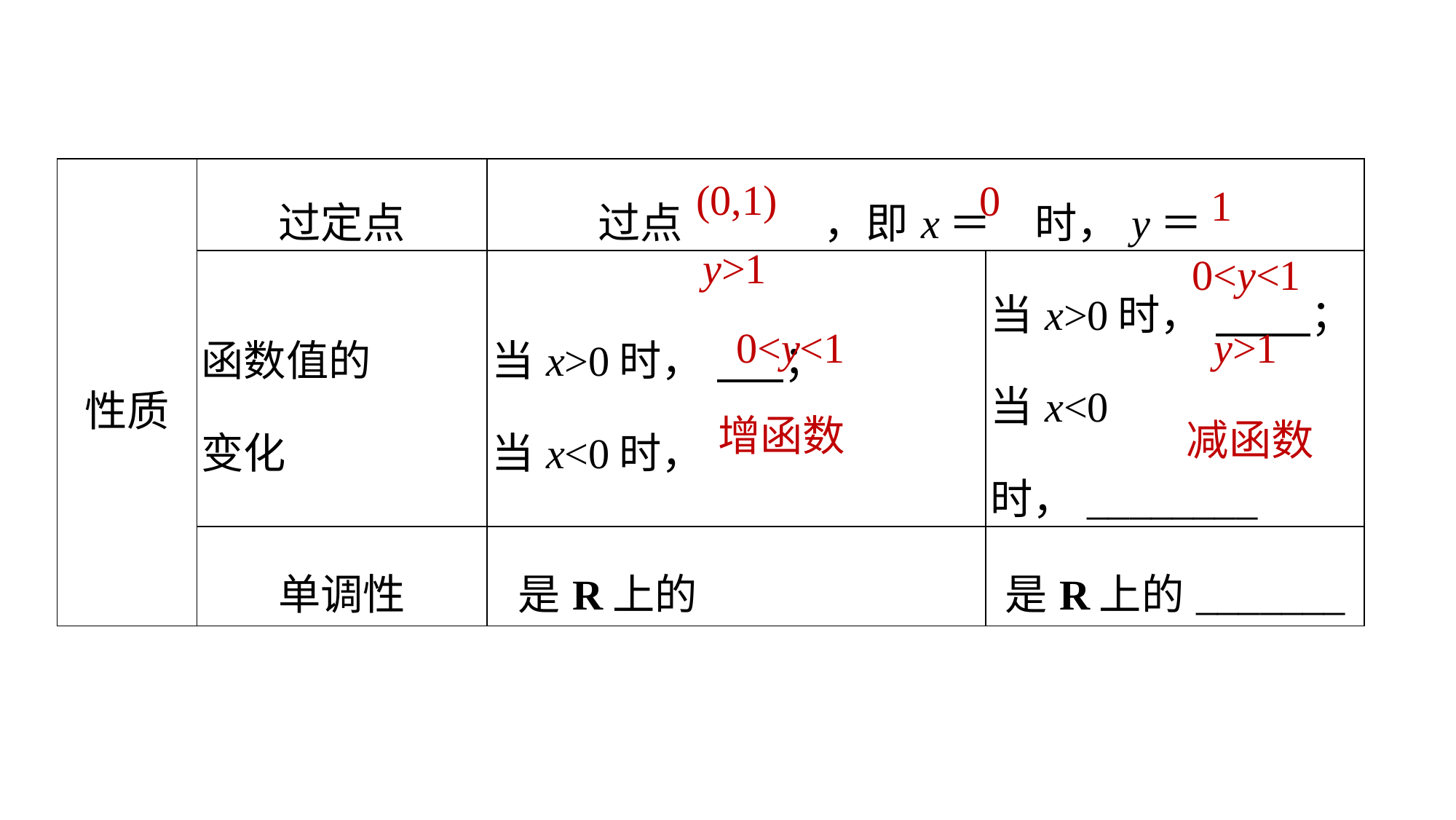

| 性质 | 过定点 | 过点 ，即x＝ 时，y＝ |  |
| --- | --- | --- | --- |
|  | 函数值的 变化 | 当x>0时， ； 当x<0时， | 当x>0时， ；当x<0时，\_\_\_\_\_\_\_\_ |
|  | 单调性 | 是R上的 | 是R上的\_\_\_\_\_\_\_ |
(0,1)
0
1

y>1
0<y<1
0<y<1
y>1
增函数
减函数